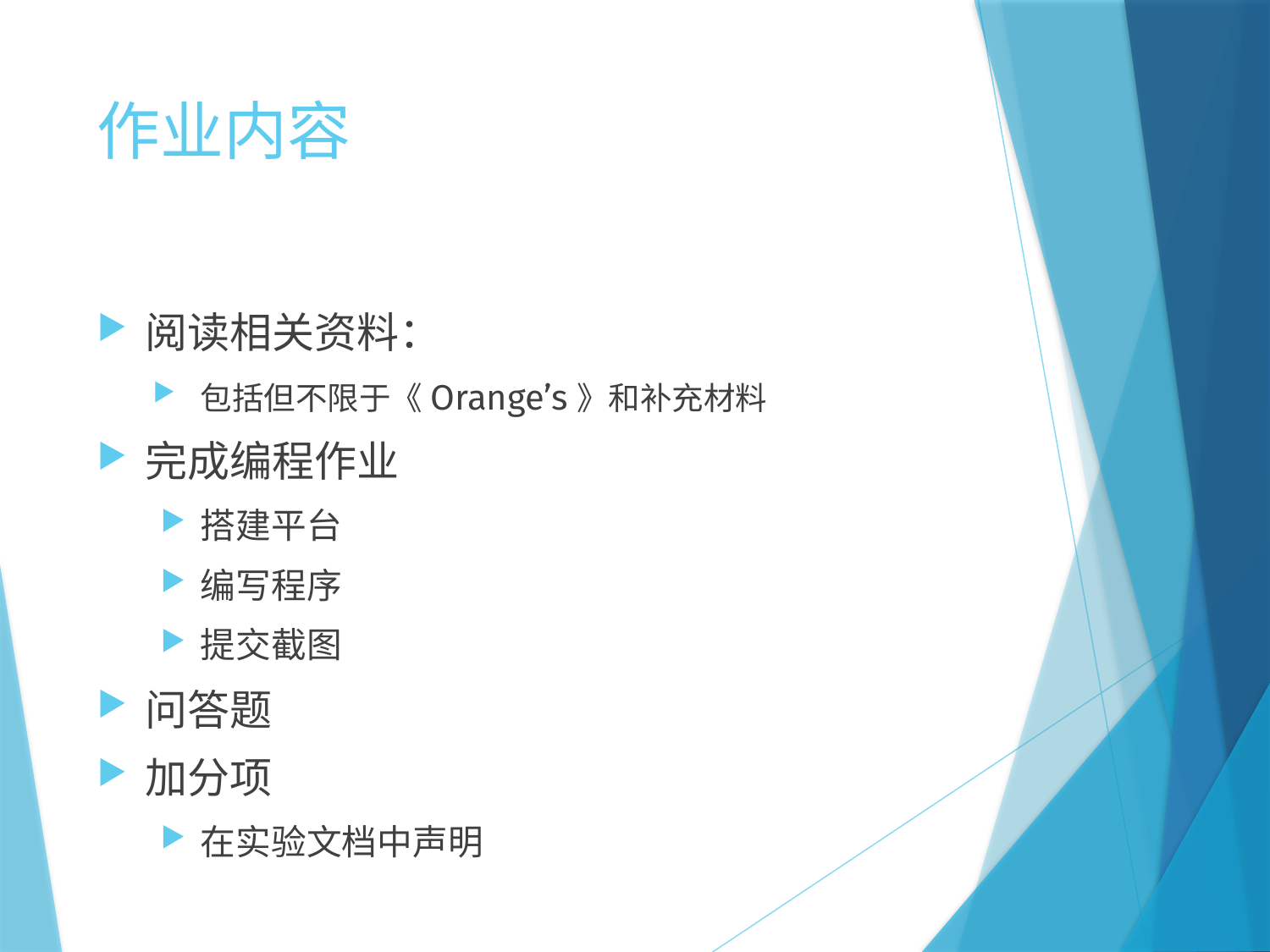

# 作业内容
阅读相关资料：
包括但不限于《Orange’s》和补充材料
完成编程作业
搭建平台
编写程序
提交截图
问答题
加分项
在实验文档中声明